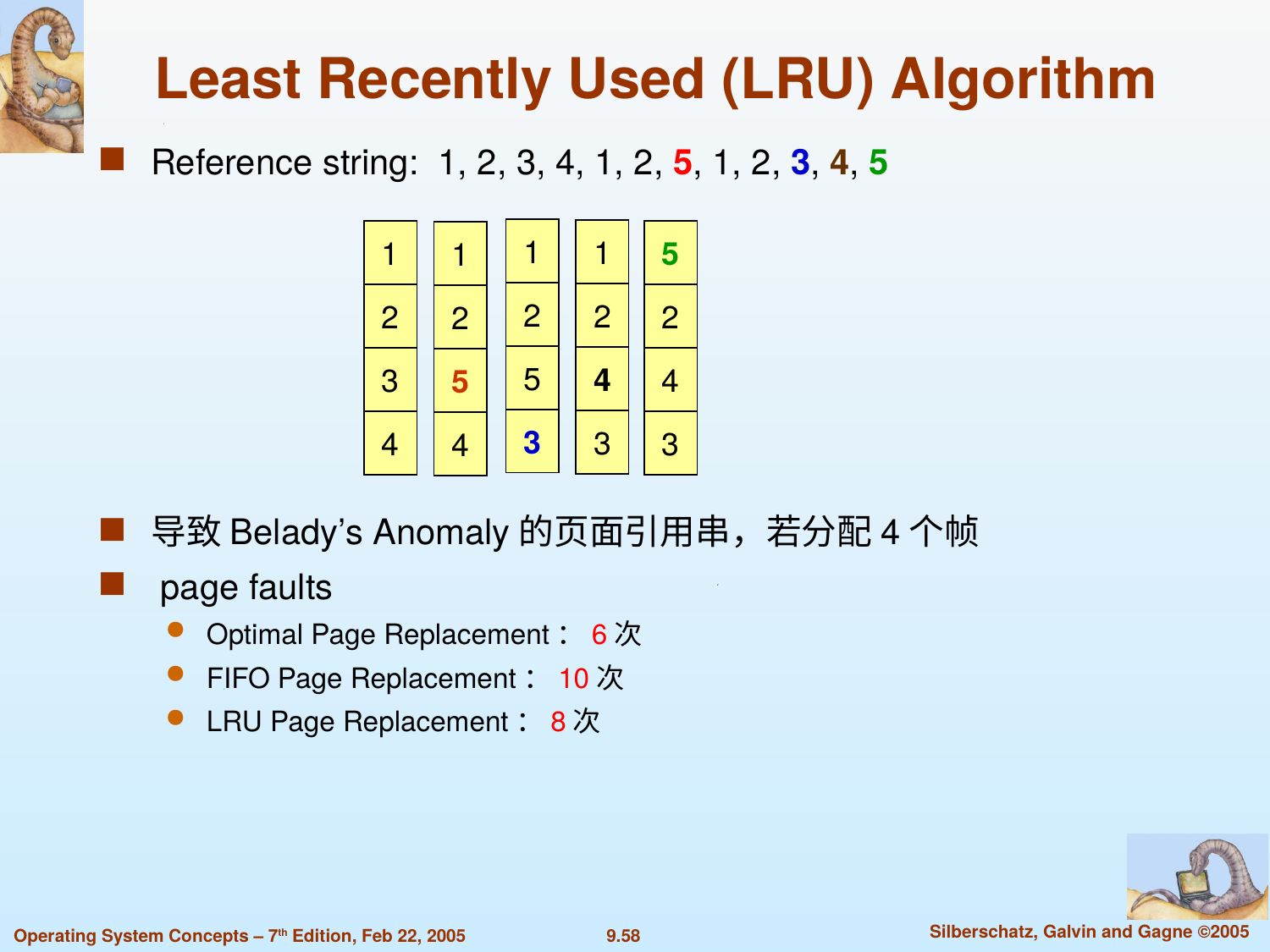

Least Recently Used (LRU) Algorithm
Reference string:  1, 2, 3, 4, 1, 2, 5, 1, 2, 3, 4, 5

导致Belady’s Anomaly的页面引用串，若分配4个帧
 page faults
Optimal Page Replacement：6次
FIFO Page Replacement：10次
LRU Page Replacement：8次
1
1
1
5
1
2
2
2
2
2
5
4
3
4
5
3
3
4
3
4